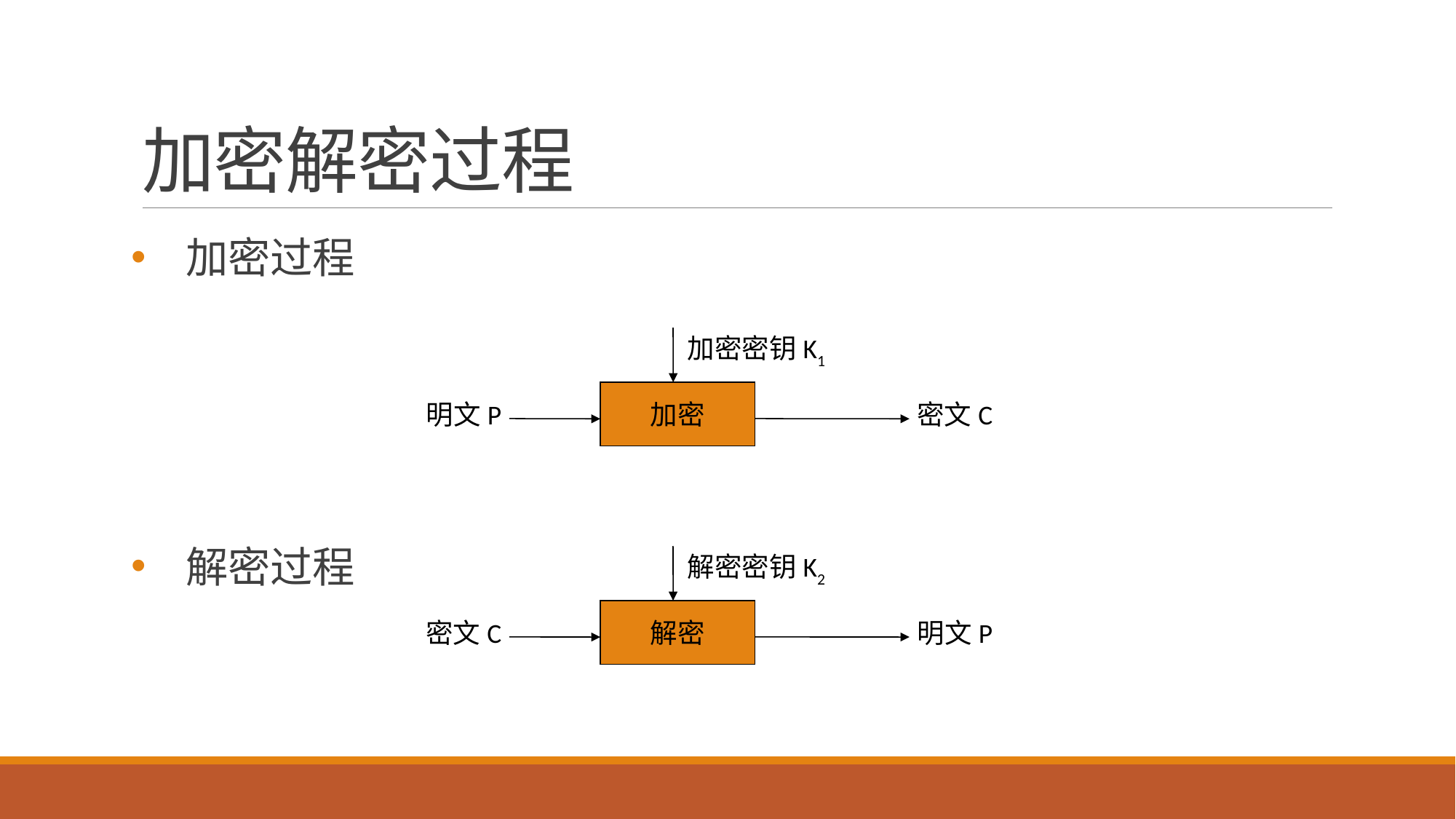

# 加密解密过程
加密过程

解密过程

加密密钥K1
加密
明文P
密文C

解密密钥K2
解密
密文C
明文P

10